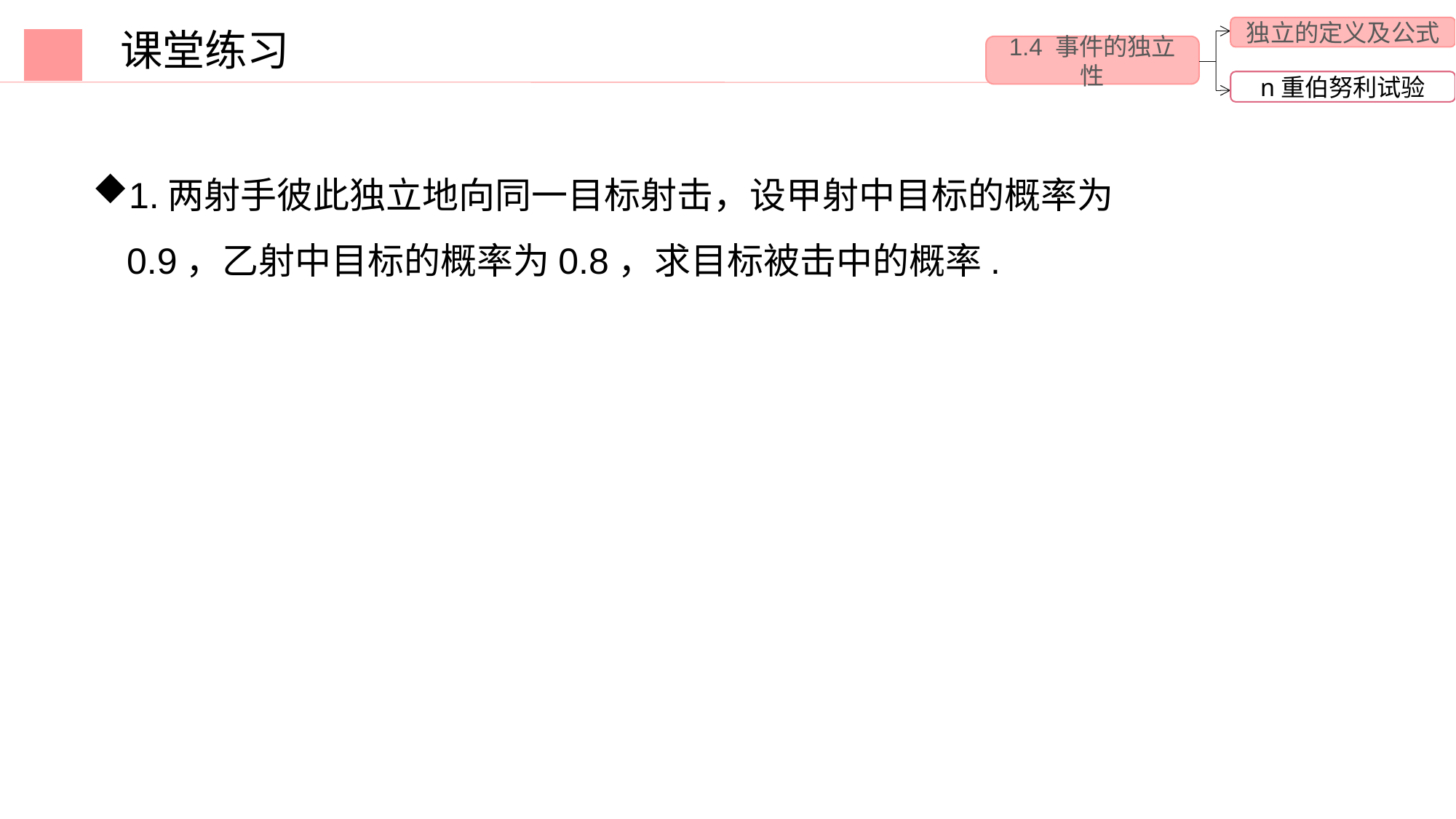

独立的定义及公式

1.4 事件的独立性
n重伯努利试验
课堂练习

1.两射手彼此独立地向同一目标射击，设甲射中目标的概率为0.9，乙射中目标的概率为0.8，求目标被击中的概率.